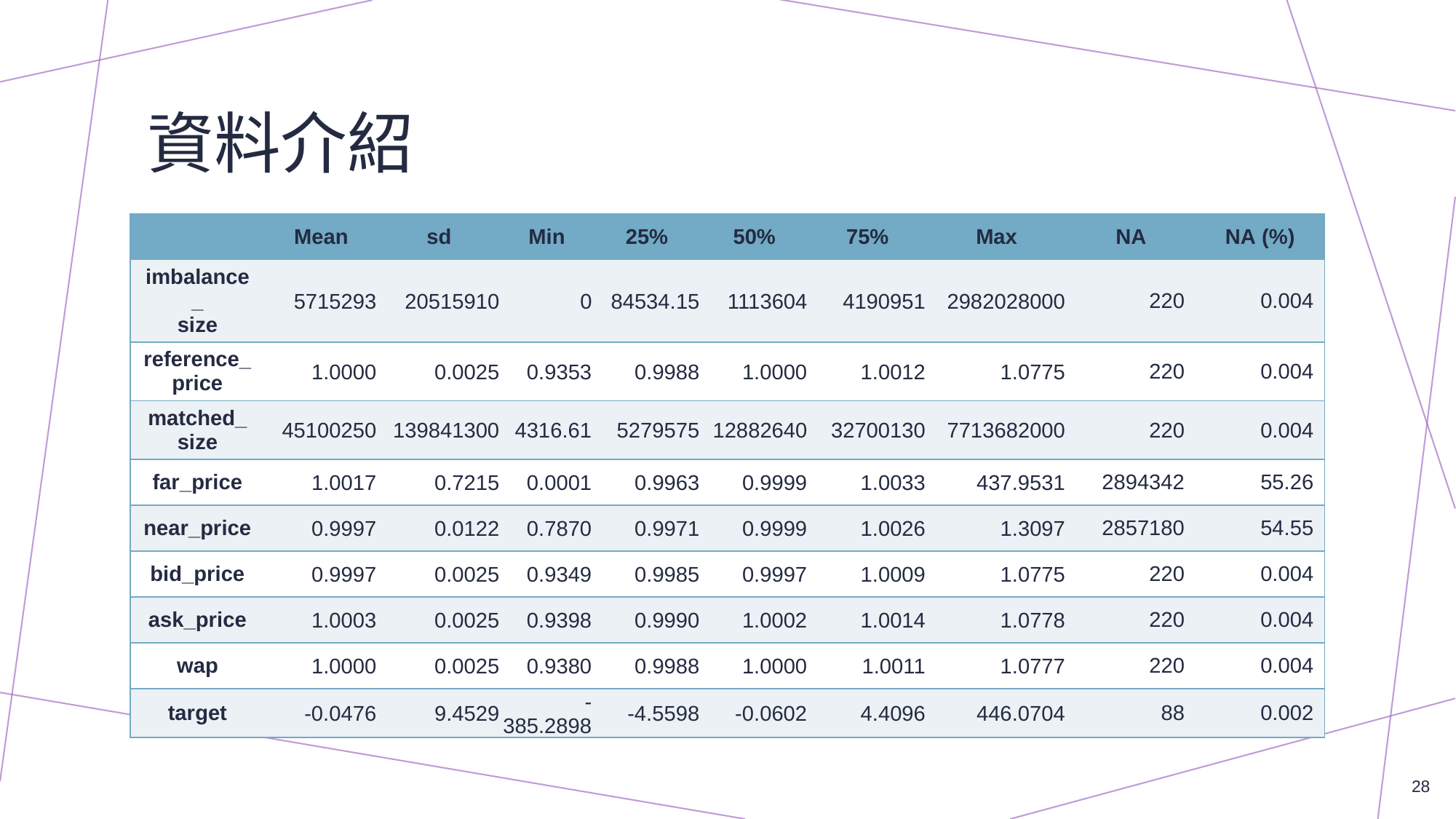

# 資料介紹
|  | Mean | sd | Min | 25% | 50% | 75% | Max | NA | NA (%) |
| --- | --- | --- | --- | --- | --- | --- | --- | --- | --- |
| imbalance\_ size | 5715293 | 20515910 | 0 | 84534.15 | 1113604 | 4190951 | 2982028000 | 220 | 0.004 |
| reference\_ price | 1.0000 | 0.0025 | 0.9353 | 0.9988 | 1.0000 | 1.0012 | 1.0775 | 220 | 0.004 |
| matched\_ size | 45100250 | 139841300 | 4316.61 | 5279575 | 12882640 | 32700130 | 7713682000 | 220 | 0.004 |
| far\_price | 1.0017 | 0.7215 | 0.0001 | 0.9963 | 0.9999 | 1.0033 | 437.9531 | 2894342 | 55.26 |
| near\_price | 0.9997 | 0.0122 | 0.7870 | 0.9971 | 0.9999 | 1.0026 | 1.3097 | 2857180 | 54.55 |
| bid\_price | 0.9997 | 0.0025 | 0.9349 | 0.9985 | 0.9997 | 1.0009 | 1.0775 | 220 | 0.004 |
| ask\_price | 1.0003 | 0.0025 | 0.9398 | 0.9990 | 1.0002 | 1.0014 | 1.0778 | 220 | 0.004 |
| wap | 1.0000 | 0.0025 | 0.9380 | 0.9988 | 1.0000 | 1.0011 | 1.0777 | 220 | 0.004 |
| target | -0.0476 | 9.4529 | -385.2898 | -4.5598 | -0.0602 | 4.4096 | 446.0704 | 88 | 0.002 |

28